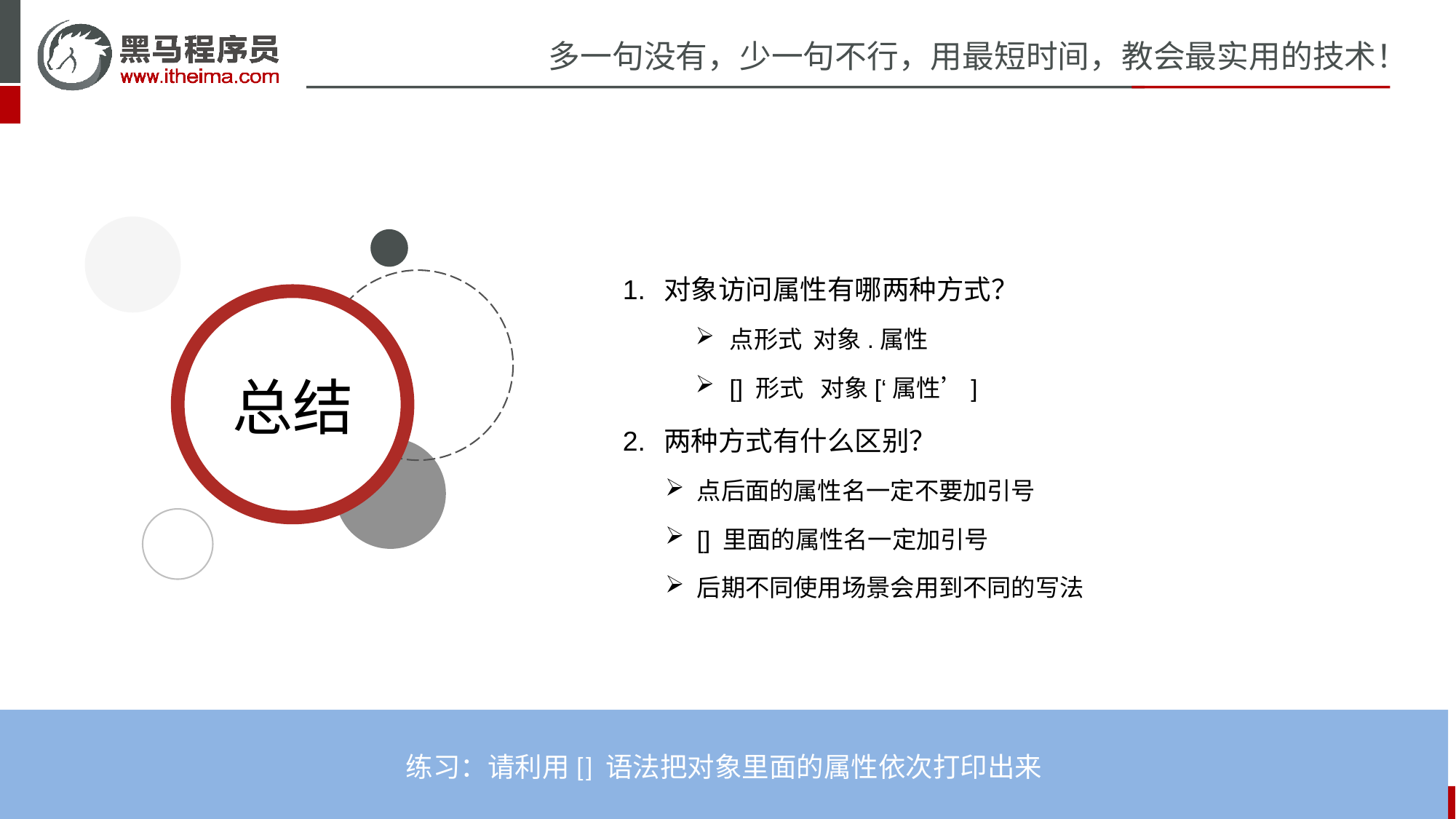

对象访问属性有哪两种方式？
点形式  对象.属性
[] 形式   对象[‘属性’]
两种方式有什么区别？
点后面的属性名一定不要加引号
[] 里面的属性名一定加引号
后期不同使用场景会用到不同的写法

练习：请利用[] 语法把对象里面的属性依次打印出来